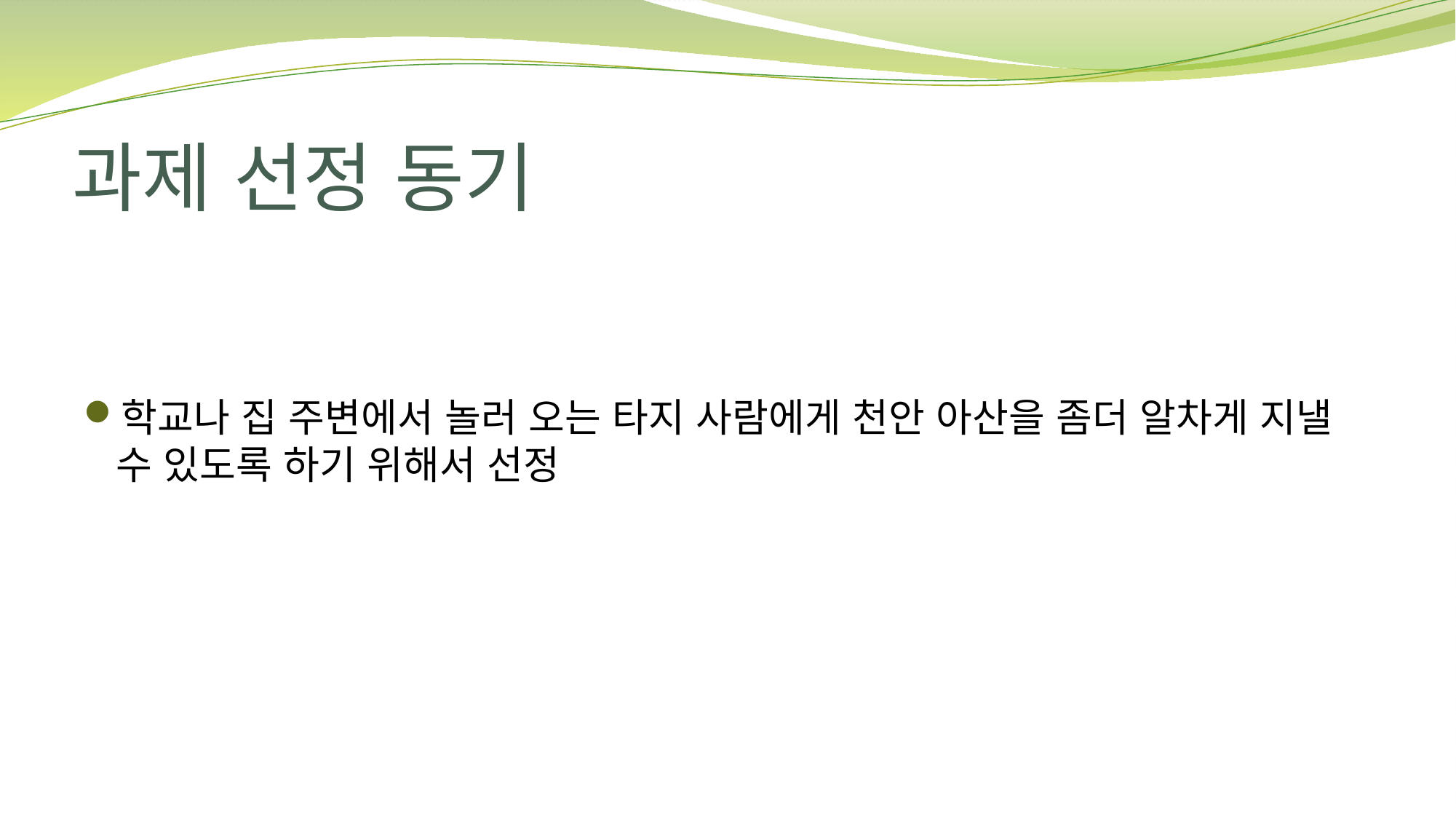

# 과제 선정 동기
학교나 집 주변에서 놀러 오는 타지 사람에게 천안 아산을 좀더 알차게 지낼 수 있도록 하기 위해서 선정